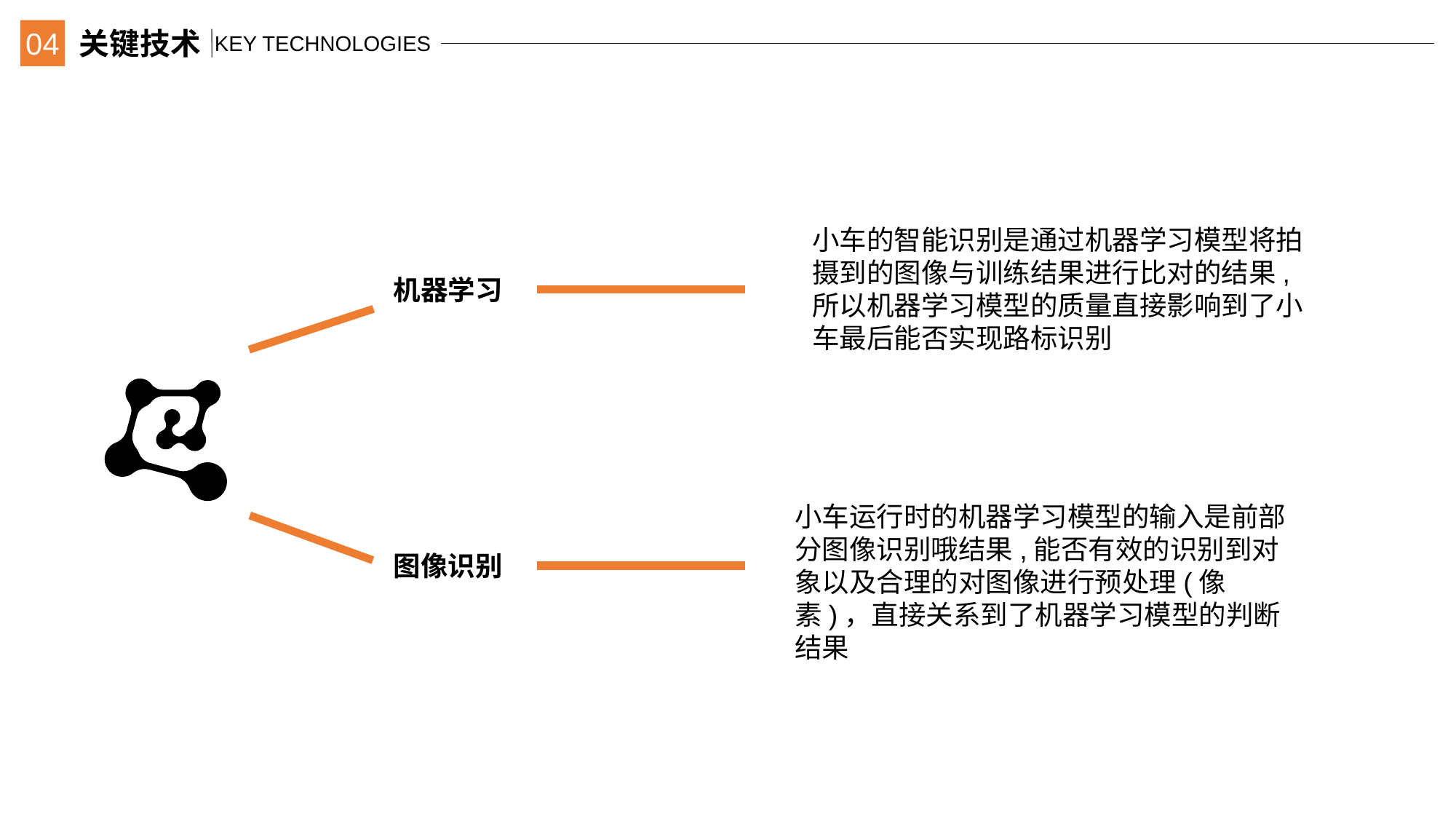

04
关键技术

KEY TECHNOLOGIES
小车的智能识别是通过机器学习模型将拍摄到的图像与训练结果进行比对的结果,所以机器学习模型的质量直接影响到了小车最后能否实现路标识别

机器学习

小车运行时的机器学习模型的输入是前部分图像识别哦结果,能否有效的识别到对象以及合理的对图像进行预处理(像素)，直接关系到了机器学习模型的判断结果

图像识别